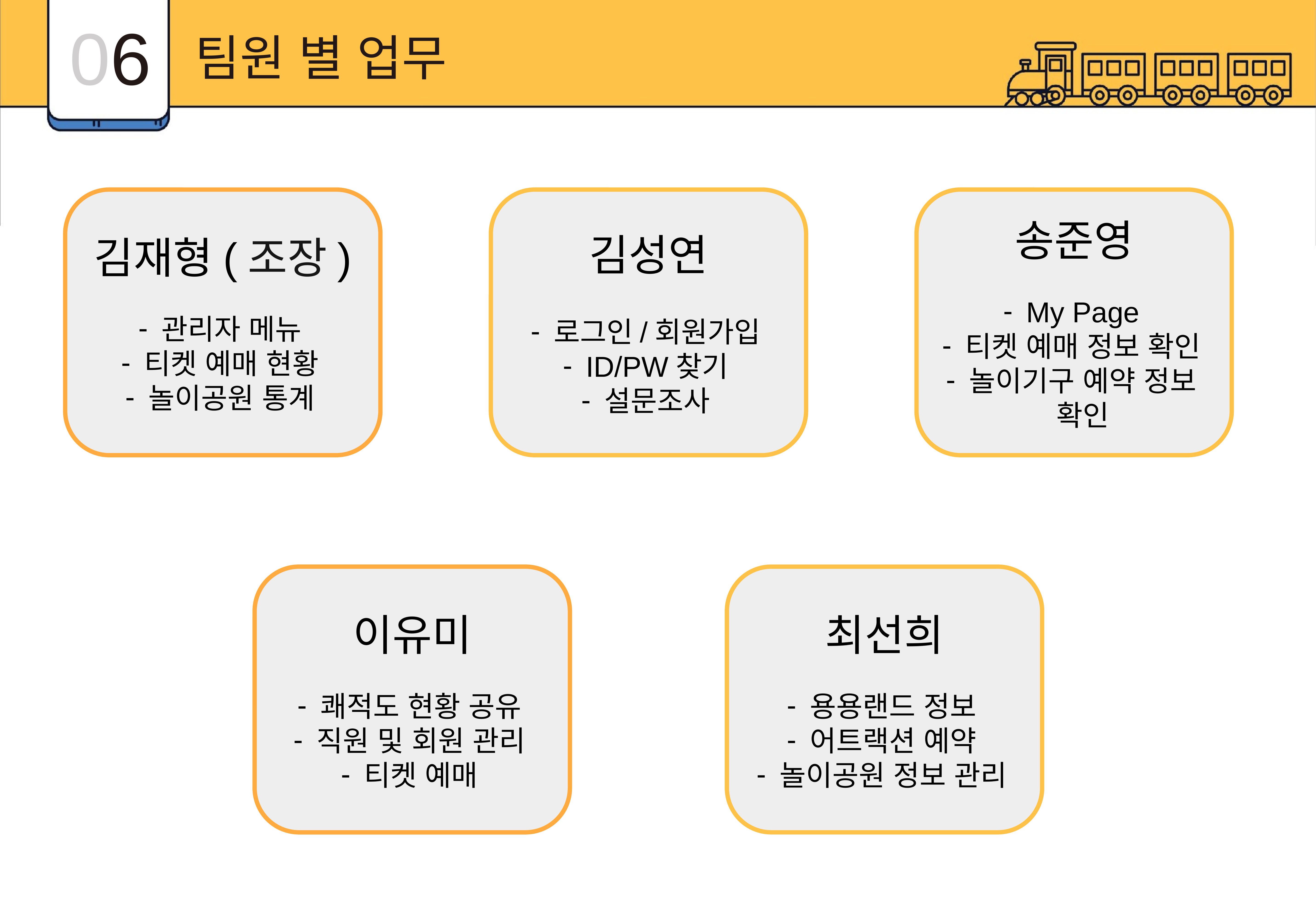

06
팀원 별 업무
김재형(조장)

관리자 메뉴
티켓 예매 현황
놀이공원 통계
김성연

로그인/회원가입
ID/PW찾기
설문조사
송준영

My Page
티켓 예매 정보 확인
놀이기구 예약 정보 확인
이유미

쾌적도 현황 공유
직원 및 회원 관리
티켓 예매

최선희

용용랜드 정보
어트랙션 예약
놀이공원 정보 관리